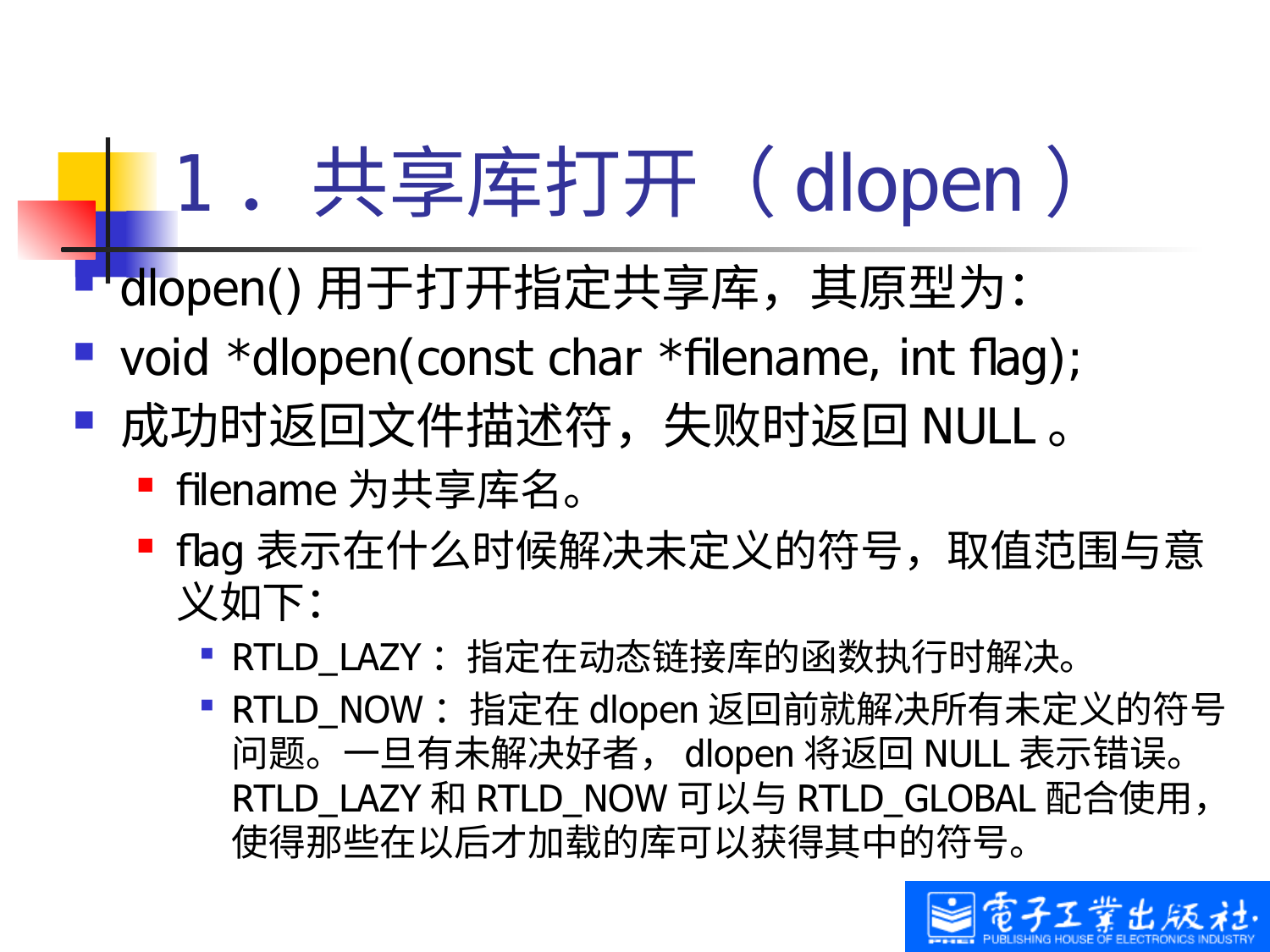

# 1．共享库打开（dlopen）
dlopen()用于打开指定共享库，其原型为：
void *dlopen(const char *filename, int flag);
成功时返回文件描述符，失败时返回NULL。
filename为共享库名。
flag表示在什么时候解决未定义的符号，取值范围与意义如下：
RTLD_LAZY：指定在动态链接库的函数执行时解决。
RTLD_NOW：指定在dlopen返回前就解决所有未定义的符号问题。一旦有未解决好者，dlopen将返回NULL表示错误。RTLD_LAZY和RTLD_NOW可以与RTLD_GLOBAL配合使用，使得那些在以后才加载的库可以获得其中的符号。